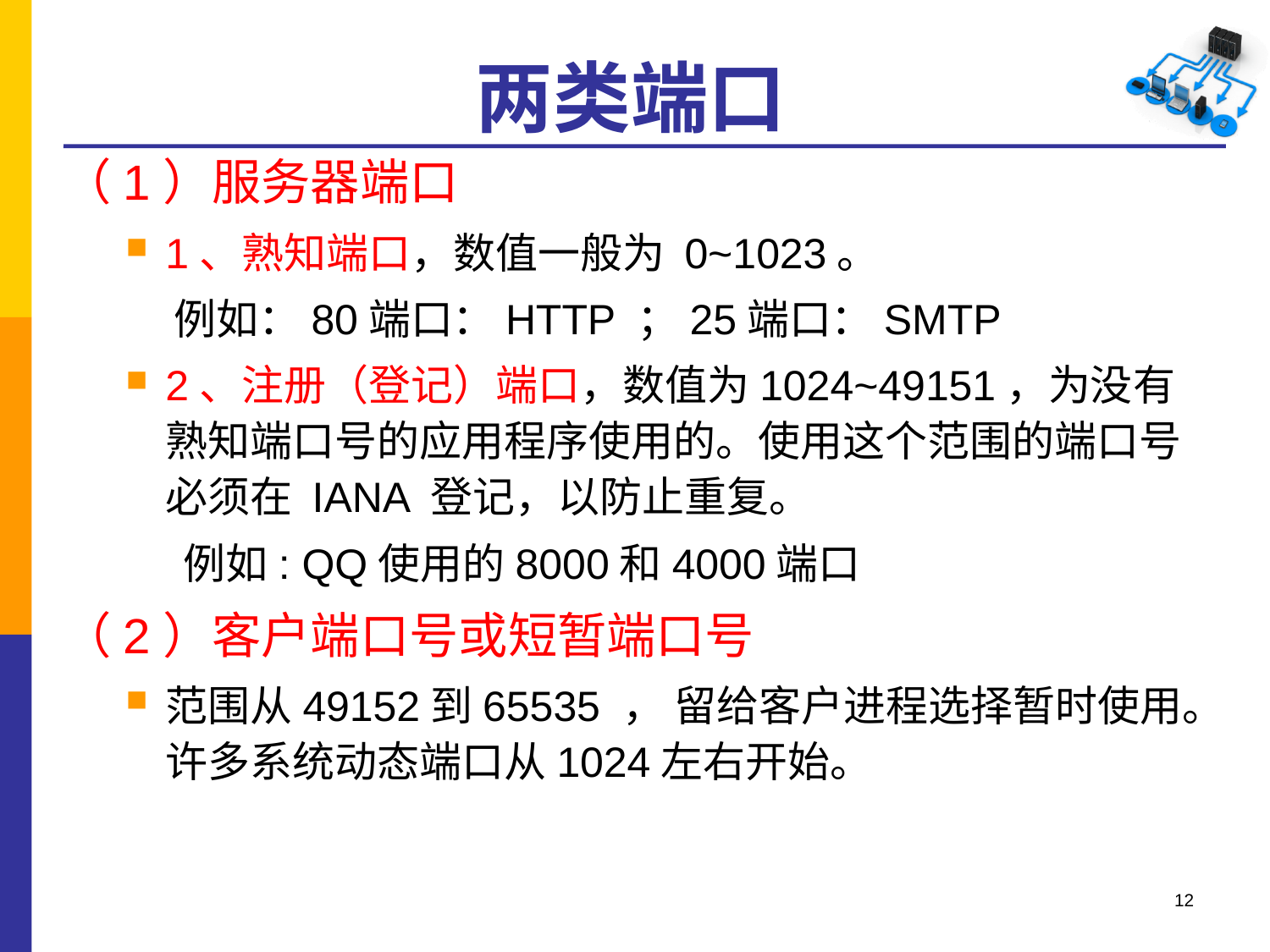

# 两类端口
（1）服务器端口
1、熟知端口，数值一般为 0~1023。
    例如：80端口：HTTP ；25端口：SMTP
2、注册（登记）端口，数值为1024~49151，为没有熟知端口号的应用程序使用的。使用这个范围的端口号必须在 IANA 登记，以防止重复。
     例如: QQ使用的8000和4000端口
（2）客户端口号或短暂端口号
范围从49152到65535 ， 留给客户进程选择暂时使用。许多系统动态端口从1024左右开始。
12